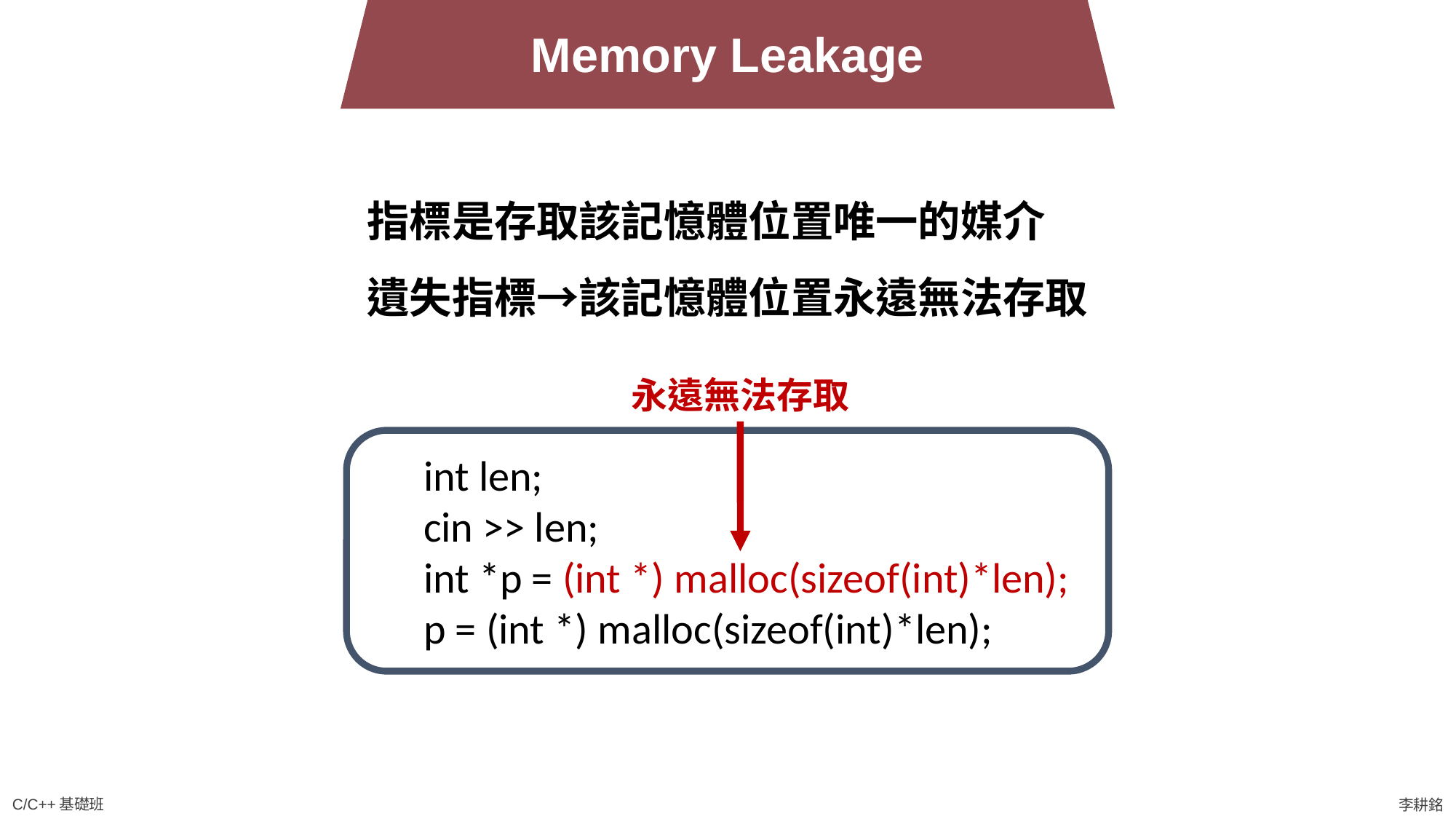

Memory Leakage
指標是存取該記憶體位置唯一的媒介
遺失指標→該記憶體位置永遠無法存取
永遠無法存取
int len;
cin >> len;
int *p = (int *) malloc(sizeof(int)*len);
p = (int *) malloc(sizeof(int)*len);
C/C++基礎班
李耕銘